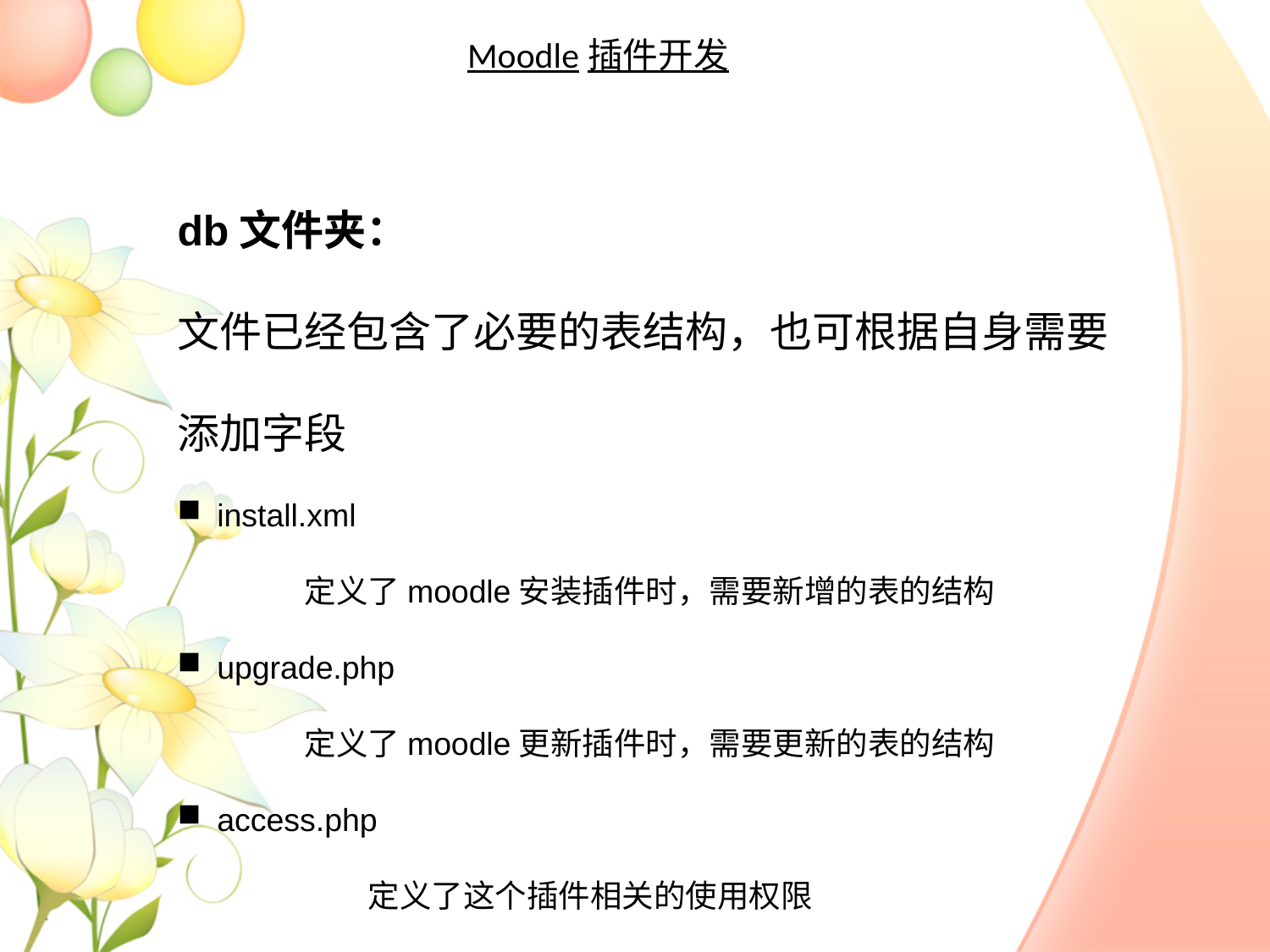

Moodle插件开发
db文件夹：
文件已经包含了必要的表结构，也可根据自身需要添加字段
install.xml
	定义了moodle安装插件时，需要新增的表的结构
upgrade.php
	定义了moodle更新插件时，需要更新的表的结构
access.php
	定义了这个插件相关的使用权限